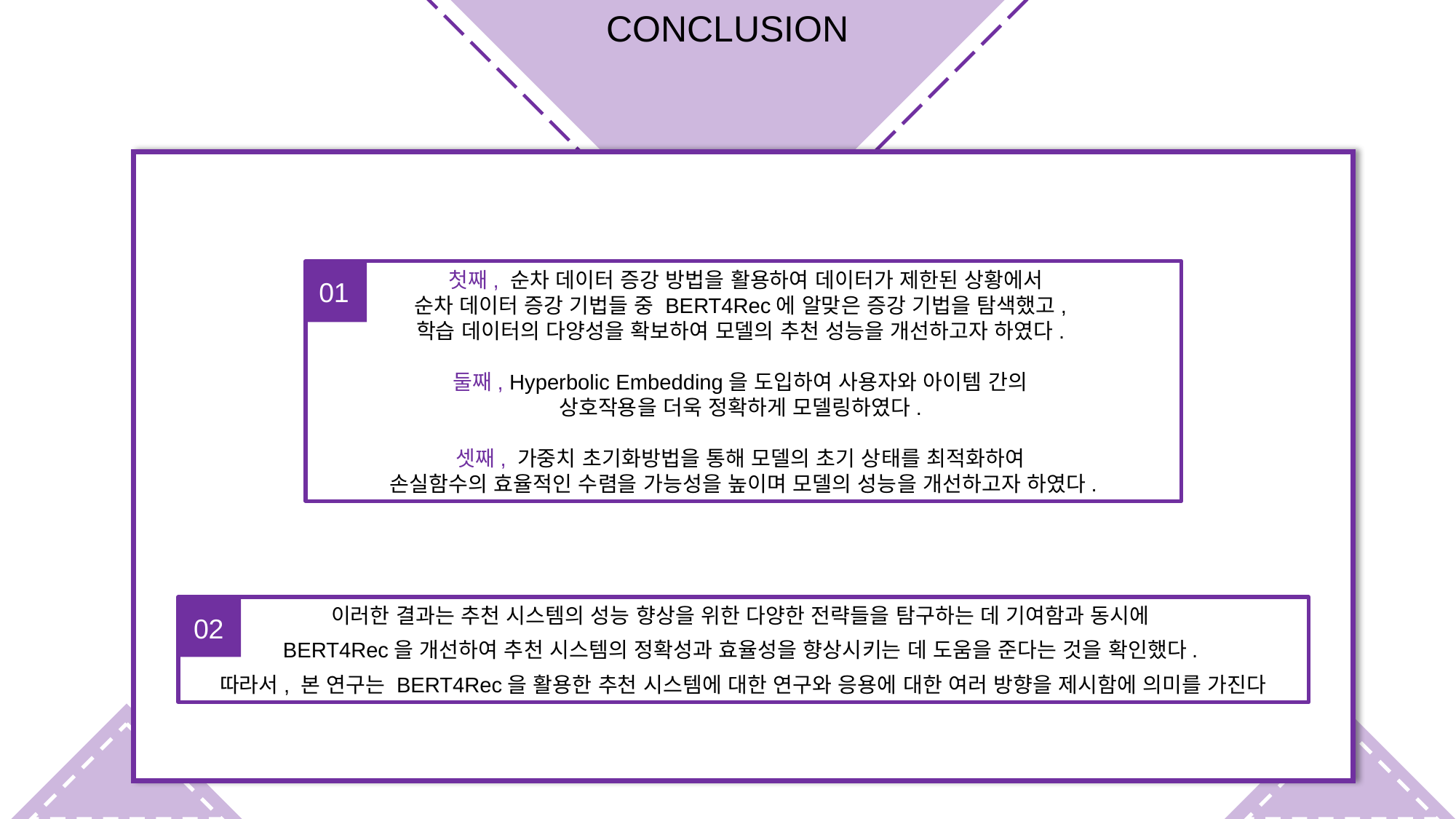

CONCLUSION

`
 첫째, 순차 데이터 증강 방법을 활용하여 데이터가 제한된 상황에서
순차 데이터 증강 기법들 중 BERT4Rec에 알맞은 증강 기법을 탐색했고,
학습 데이터의 다양성을 확보하여 모델의 추천 성능을 개선하고자 하였다.

둘째, Hyperbolic Embedding을 도입하여 사용자와 아이템 간의
상호작용을 더욱 정확하게 모델링하였다.

셋째, 가중치 초기화방법을 통해 모델의 초기 상태를 최적화하여
손실함수의 효율적인 수렴을 가능성을 높이며 모델의 성능을 개선하고자 하였다.

01

02
이러한 결과는 추천 시스템의 성능 향상을 위한 다양한 전략들을 탐구하는 데 기여함과 동시에
BERT4Rec을 개선하여 추천 시스템의 정확성과 효율성을 향상시키는 데 도움을 준다는 것을 확인했다.
따라서, 본 연구는 BERT4Rec을 활용한 추천 시스템에 대한 연구와 응용에 대한 여러 방향을 제시함에 의미를 가진다